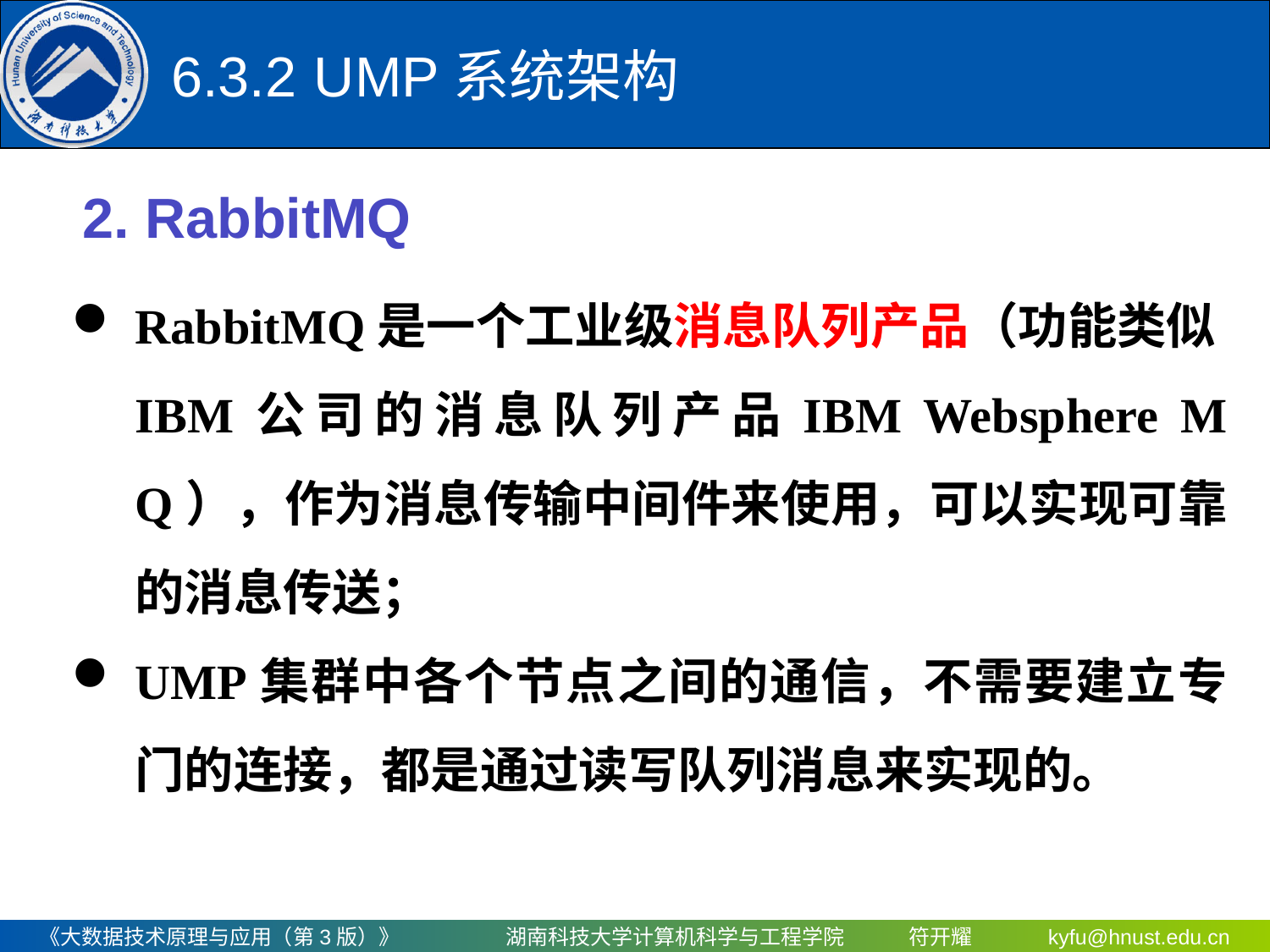

# 6.3.2	 UMP系统架构
2. RabbitMQ
RabbitMQ是一个工业级消息队列产品（功能类似IBM公司的消息队列产品IBM Websphere MQ），作为消息传输中间件来使用，可以实现可靠的消息传送；
UMP集群中各个节点之间的通信，不需要建立专门的连接，都是通过读写队列消息来实现的。